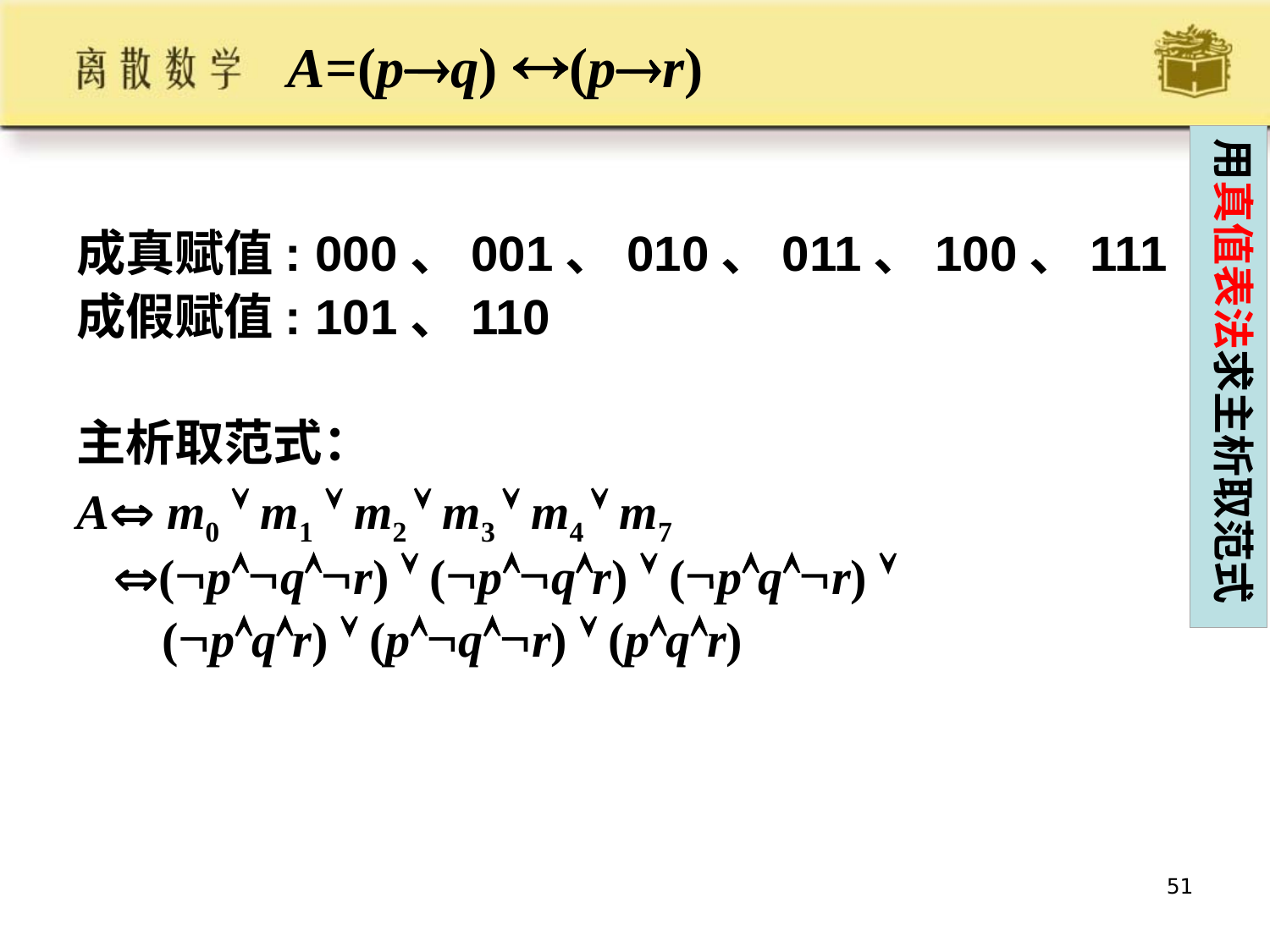

# A=(p→q) ↔(p→r)
用真值表法求主析取范式
成真赋值: 000、001、010、011、100、111
成假赋值: 101、110

主析取范式：
A⇔ m0 ∨ m1 ∨ m2 ∨ m3 ∨ m4 ∨ m7
   ⇔(¬p∧¬q∧¬r) ∨ (¬p∧¬q∧r) ∨ (¬p∧q∧¬r) ∨
       (¬p∧q∧r) ∨ (p∧¬q∧¬r) ∨ (p∧q∧r)
51